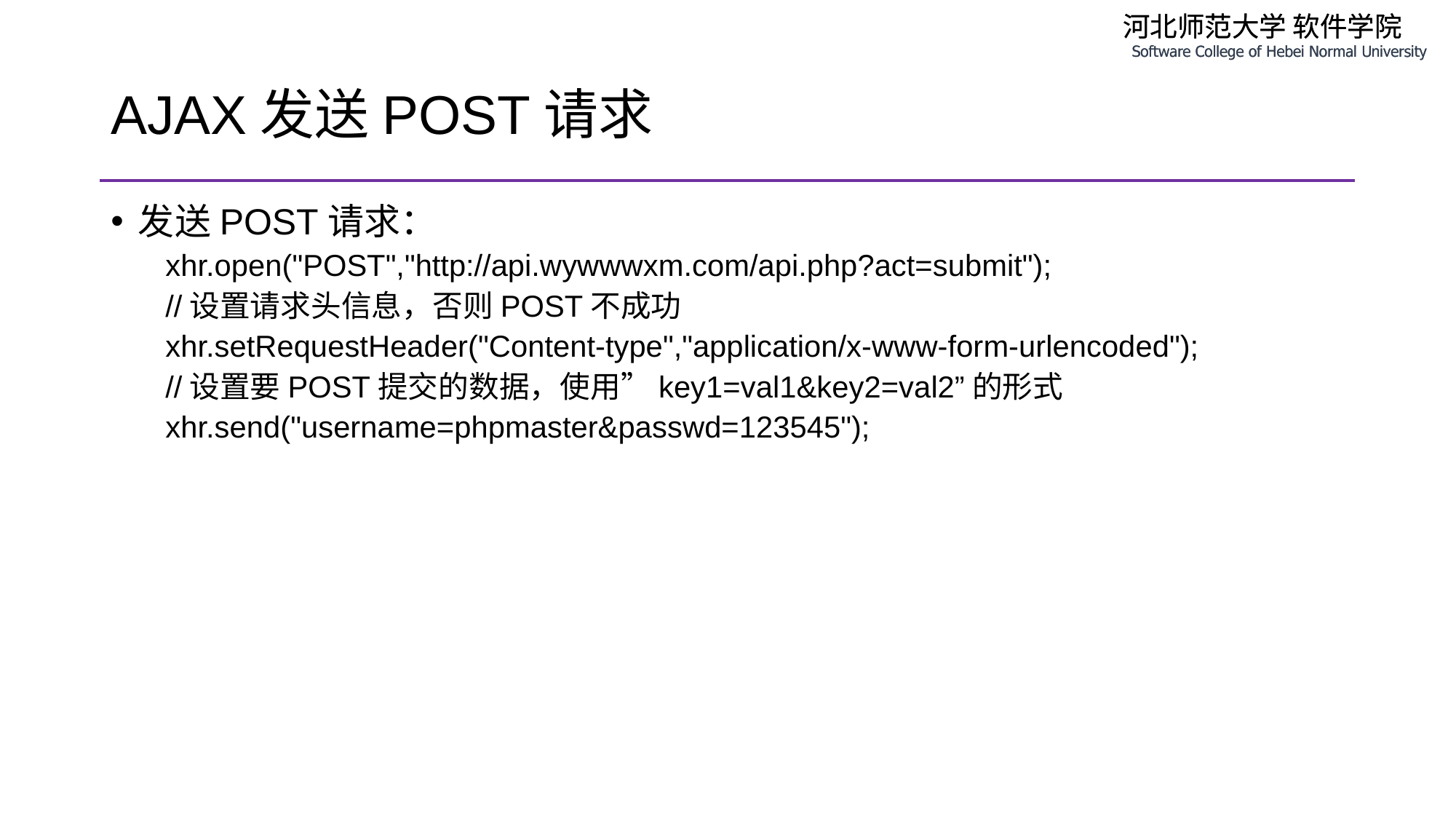

# AJAX发送POST请求
发送POST请求：
xhr.open("POST","http://api.wywwwxm.com/api.php?act=submit");
//设置请求头信息，否则POST不成功
xhr.setRequestHeader("Content-type","application/x-www-form-urlencoded");
//设置要POST提交的数据，使用”key1=val1&key2=val2”的形式
xhr.send("username=phpmaster&passwd=123545");